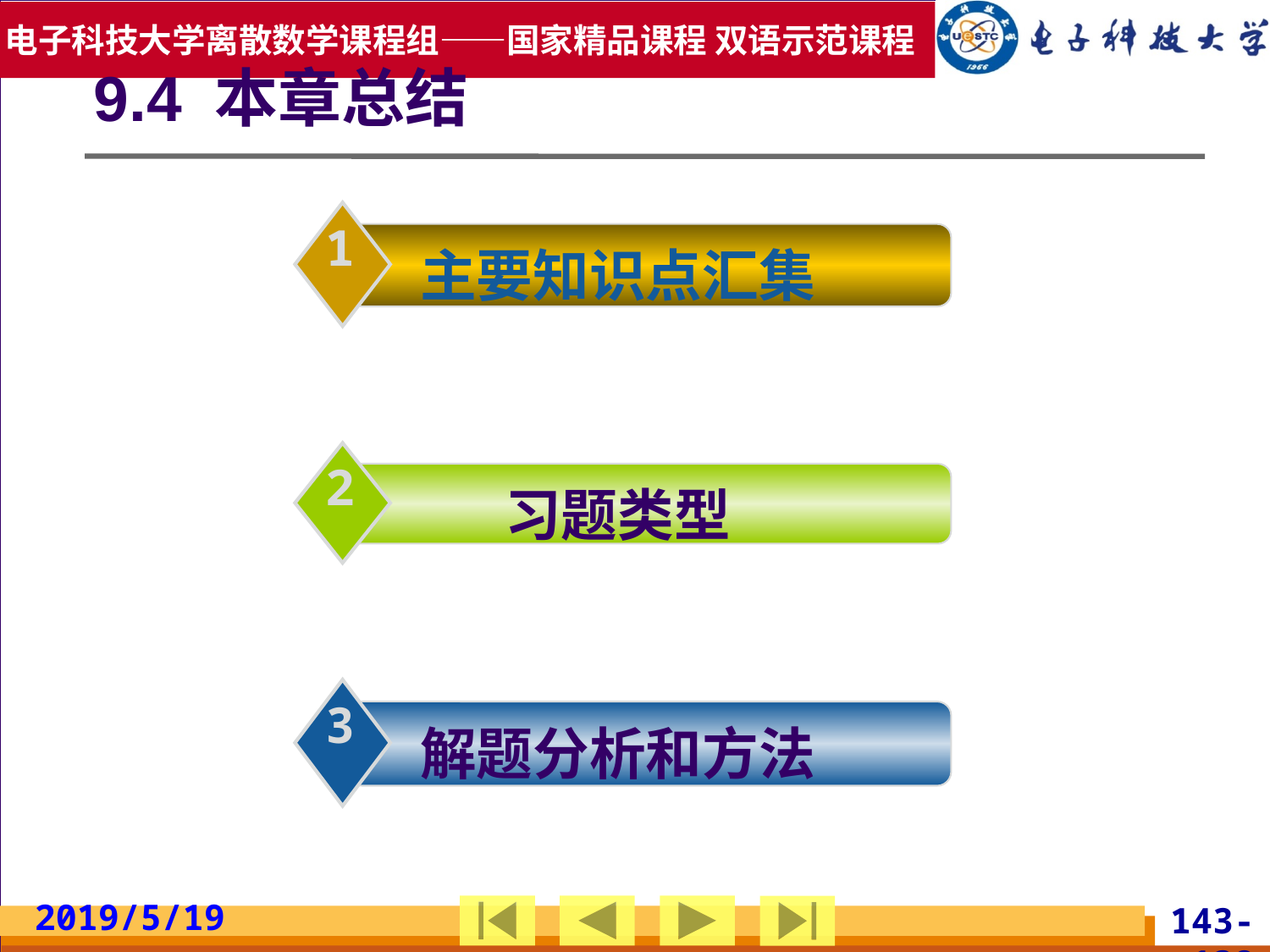

9.4 本章总结

1

主要知识点汇集

2

习题类型

3

解题分析和方法
2019/5/19